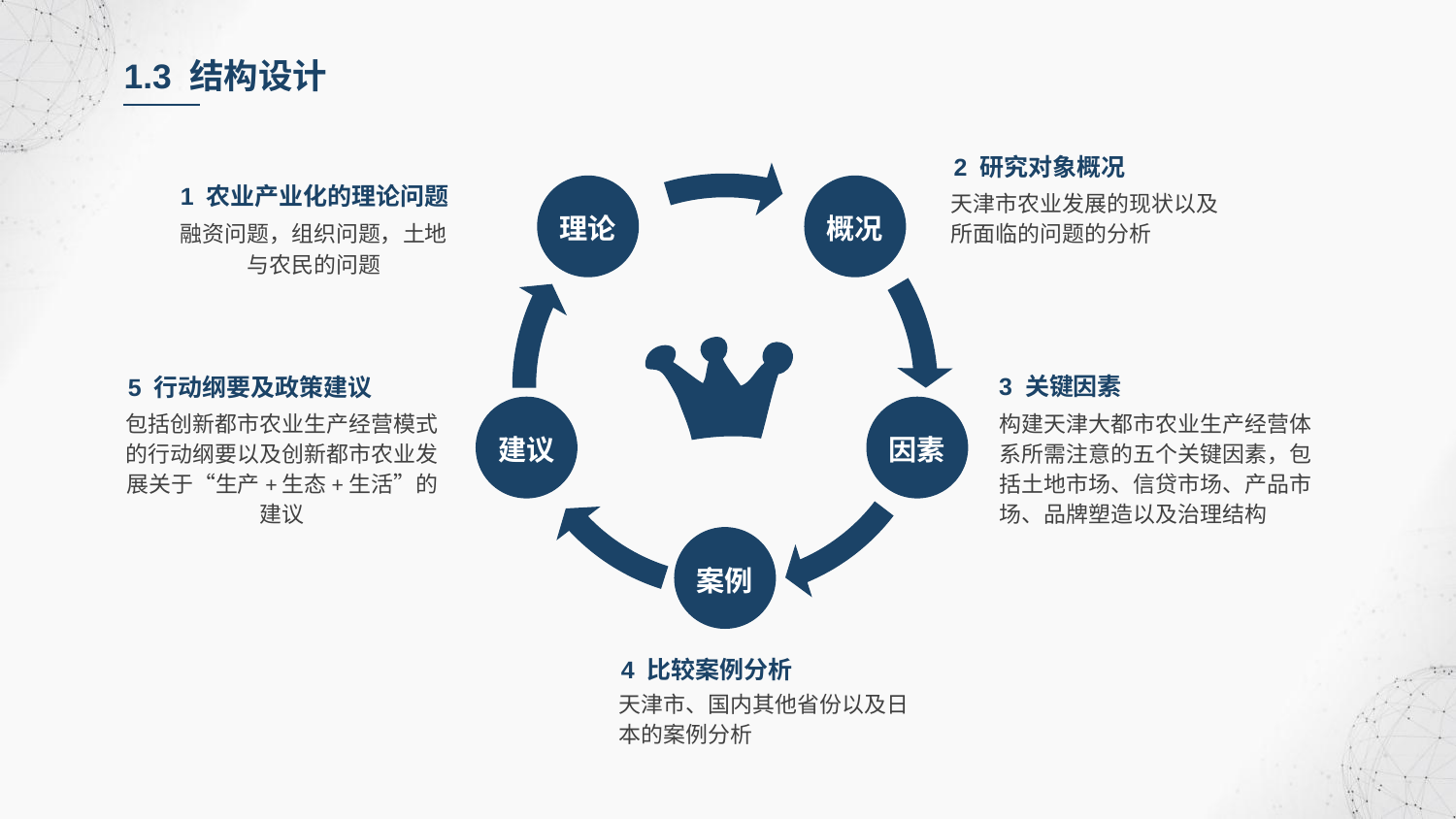

1.3 结构设计
2 研究对象概况

理论

概况
1 农业产业化的理论问题
天津市农业发展的现状以及所面临的问题的分析
融资问题，组织问题，土地与农民的问题

3 关键因素
5 行动纲要及政策建议

建议

因素
包括创新都市农业生产经营模式的行动纲要以及创新都市农业发展关于“生产+生态+生活”的建议
构建天津大都市农业生产经营体系所需注意的五个关键因素，包括土地市场、信贷市场、产品市场、品牌塑造以及治理结构

案例
4 比较案例分析
天津市、国内其他省份以及日本的案例分析